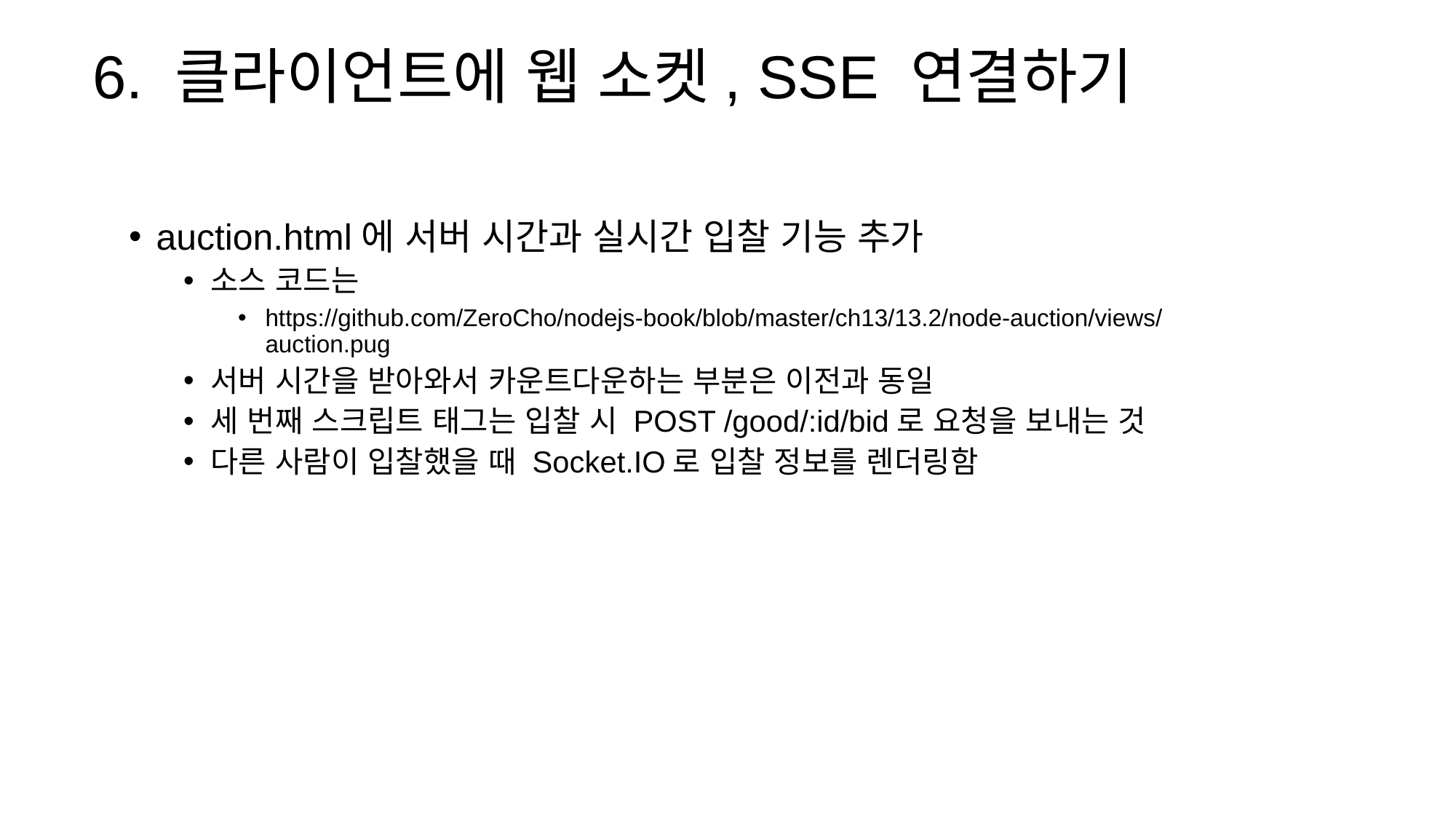

6. 클라이언트에 웹 소켓, SSE 연결하기
auction.html에 서버 시간과 실시간 입찰 기능 추가
소스 코드는
https://github.com/ZeroCho/nodejs-book/blob/master/ch13/13.2/node-auction/views/auction.pug
서버 시간을 받아와서 카운트다운하는 부분은 이전과 동일
세 번째 스크립트 태그는 입찰 시 POST /good/:id/bid로 요청을 보내는 것
다른 사람이 입찰했을 때 Socket.IO로 입찰 정보를 렌더링함